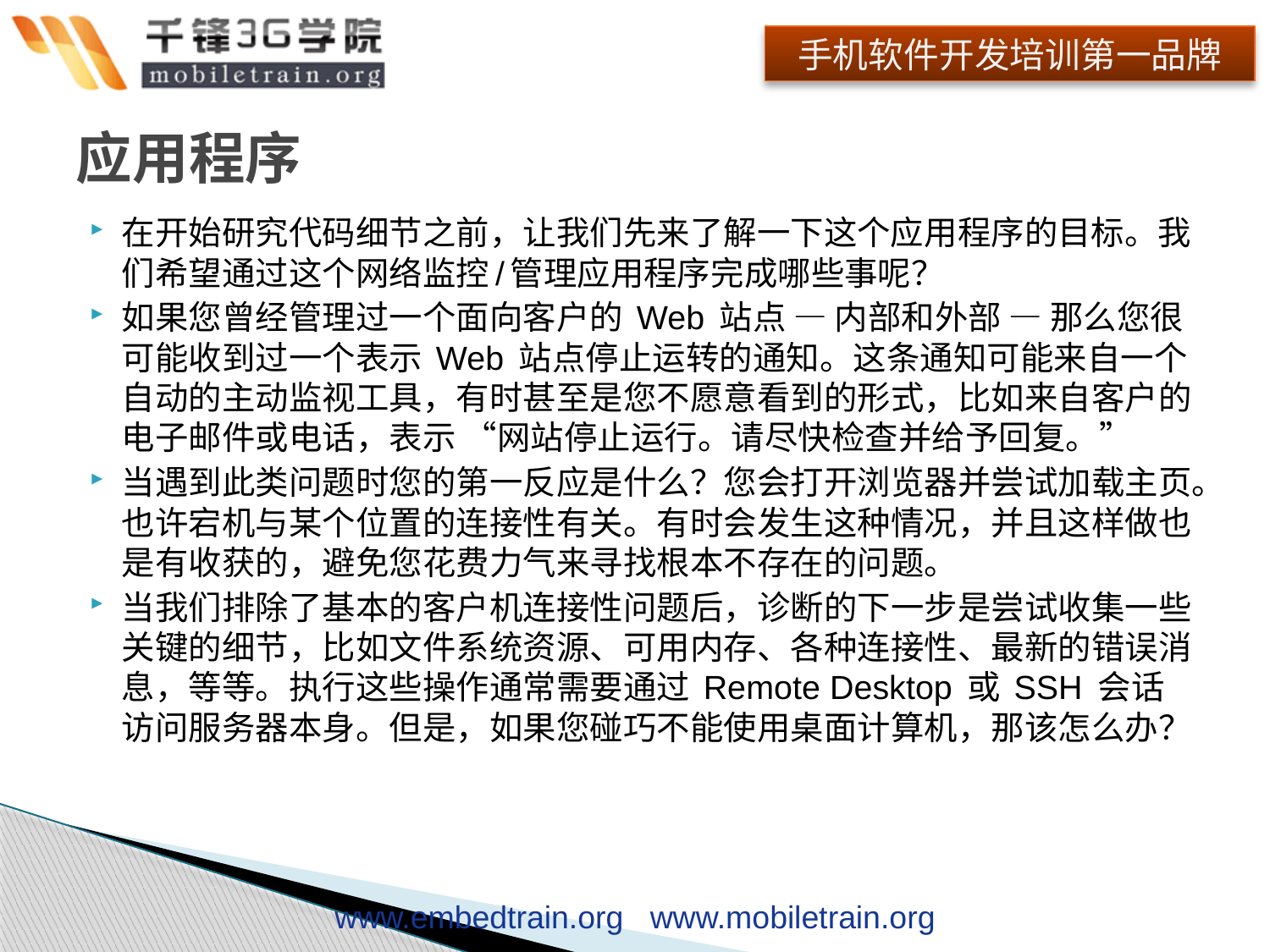

# 应用程序
在开始研究代码细节之前，让我们先来了解一下这个应用程序的目标。我们希望通过这个网络监控/管理应用程序完成哪些事呢？
如果您曾经管理过一个面向客户的 Web 站点 — 内部和外部 — 那么您很可能收到过一个表示 Web 站点停止运转的通知。这条通知可能来自一个自动的主动监视工具，有时甚至是您不愿意看到的形式，比如来自客户的电子邮件或电话，表示 “网站停止运行。请尽快检查并给予回复。”
当遇到此类问题时您的第一反应是什么？您会打开浏览器并尝试加载主页。也许宕机与某个位置的连接性有关。有时会发生这种情况，并且这样做也是有收获的，避免您花费力气来寻找根本不存在的问题。
当我们排除了基本的客户机连接性问题后，诊断的下一步是尝试收集一些关键的细节，比如文件系统资源、可用内存、各种连接性、最新的错误消息，等等。执行这些操作通常需要通过 Remote Desktop 或 SSH 会话访问服务器本身。但是，如果您碰巧不能使用桌面计算机，那该怎么办？